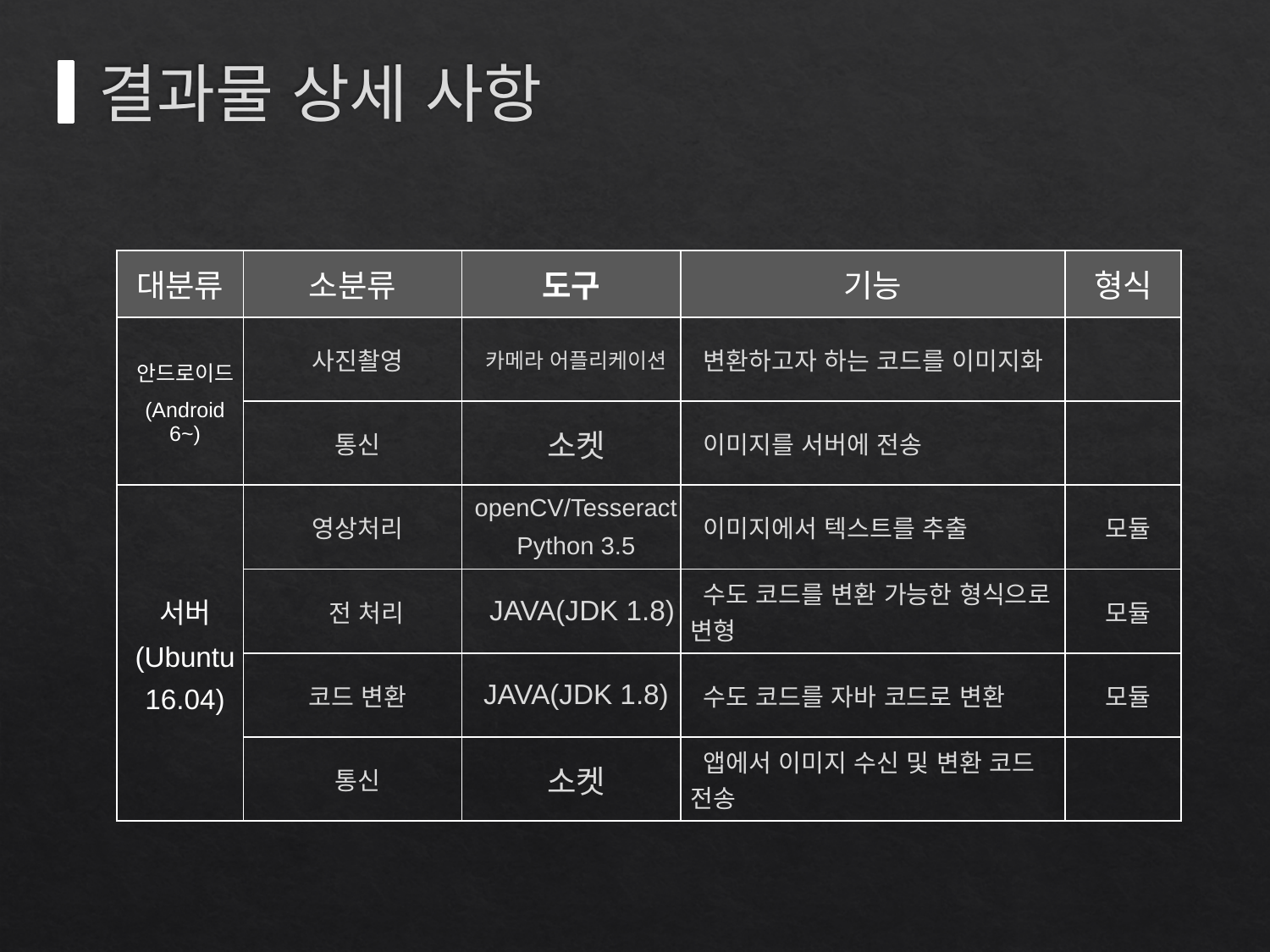

# 결과물 상세 사항

| 대분류 | 소분류 | 도구 | 기능 | 형식 |
| --- | --- | --- | --- | --- |
| 안드로이드 (Android 6~) | 사진촬영 | 카메라 어플리케이션 | 변환하고자 하는 코드를 이미지화 |  |
|  | 통신 | 소켓 | 이미지를 서버에 전송 |  |
| 서버 (Ubuntu 16.04) | 영상처리 | openCV/Tesseract Python 3.5 | 이미지에서 텍스트를 추출 | 모듈 |
|  | 전 처리 | JAVA(JDK 1.8) | 수도 코드를 변환 가능한 형식으로 변형 | 모듈 |
|  | 코드 변환 | JAVA(JDK 1.8) | 수도 코드를 자바 코드로 변환 | 모듈 |
|  | 통신 | 소켓 | 앱에서 이미지 수신 및 변환 코드 전송 |  |